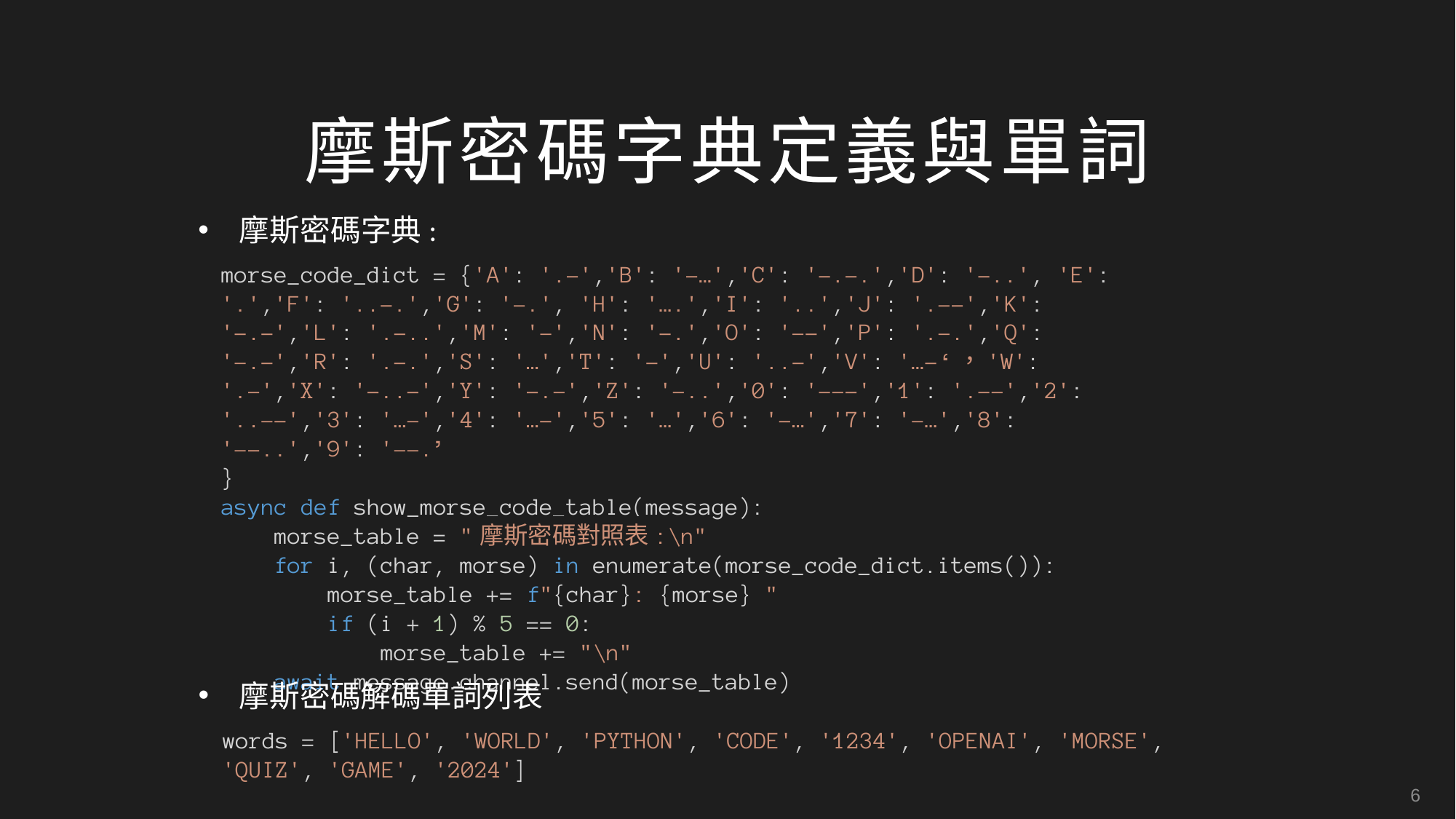

# 摩斯密碼字典定義與單詞
摩斯密碼字典:
morse_code_dict = {'A': '.-','B': '-…','C': '-.-.','D': '-..', 'E': '.','F': '..-.','G': '–.', 'H': '….','I': '..','J': '.–-','K': '-.-','L': '.-..','M': '–','N': '-.','O': '–-','P': '.–.','Q': '–.-','R': '.-.','S': '…','T': '-','U': '..-','V': '…-‘，'W': '.–','X': '-..-','Y': '-.–','Z': '–..','0': '––-','1': '.––','2': '..–-','3': '…–','4': '…-','5': '…','6': '-…','7': '–…','8': '–-..','9': '––.’
}
async def show_morse_code_table(message):
    morse_table = "摩斯密碼對照表:\n"
    for i, (char, morse) in enumerate(morse_code_dict.items()):
        morse_table += f"{char}: {morse} "
        if (i + 1) % 5 == 0:
            morse_table += "\n"
    await message.channel.send(morse_table)

摩斯密碼解碼單詞列表
words = ['HELLO', 'WORLD', 'PYTHON', 'CODE', '1234', 'OPENAI', 'MORSE', 'QUIZ', 'GAME', '2024']
6